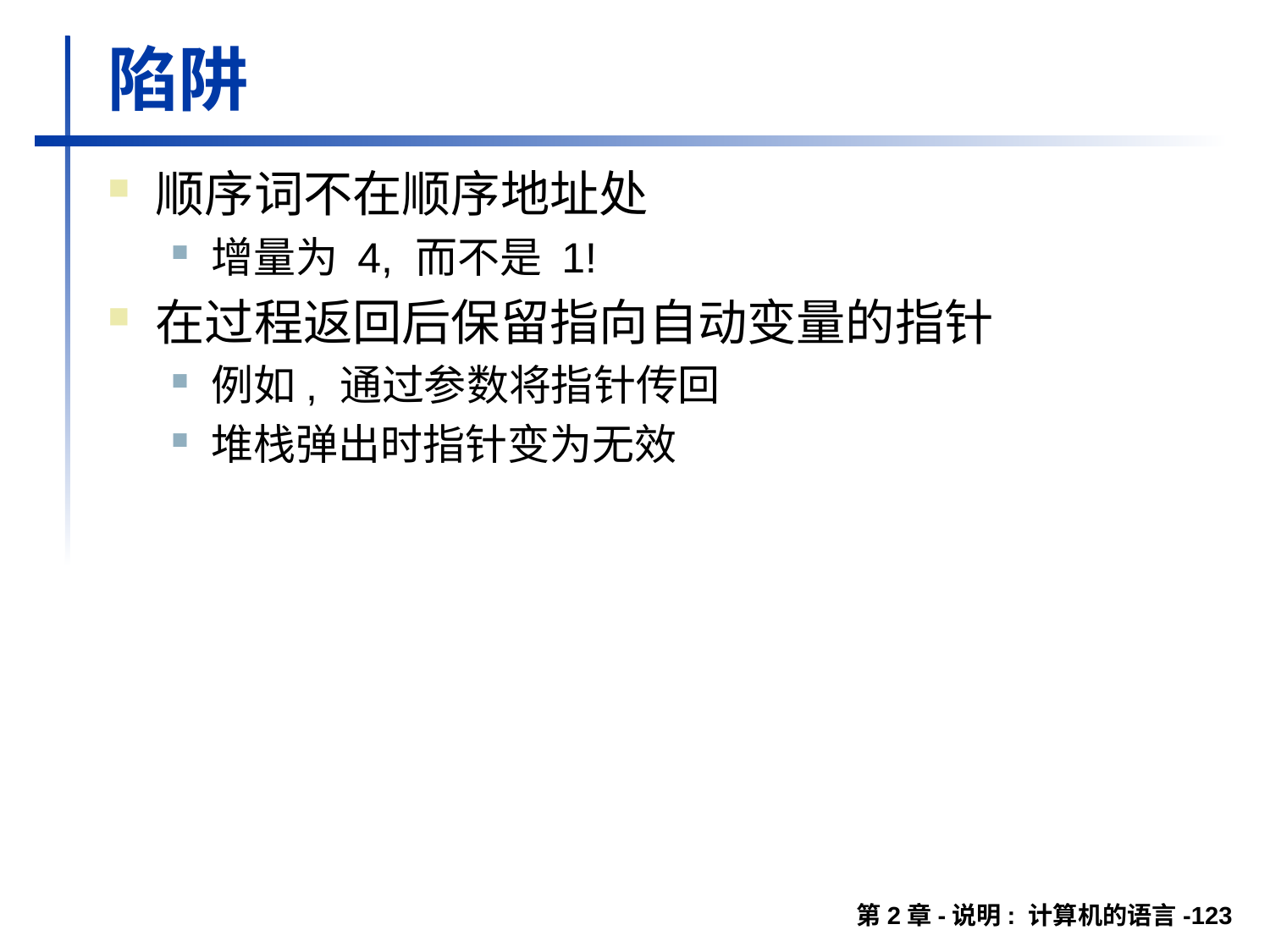

# 陷阱
顺序词不在顺序地址处
增量为 4, 而不是 1!
在过程返回后保留指向自动变量的指针
例如, 通过参数将指针传回
堆栈弹出时指针变为无效
第2章-说明: 计算机的语言-123